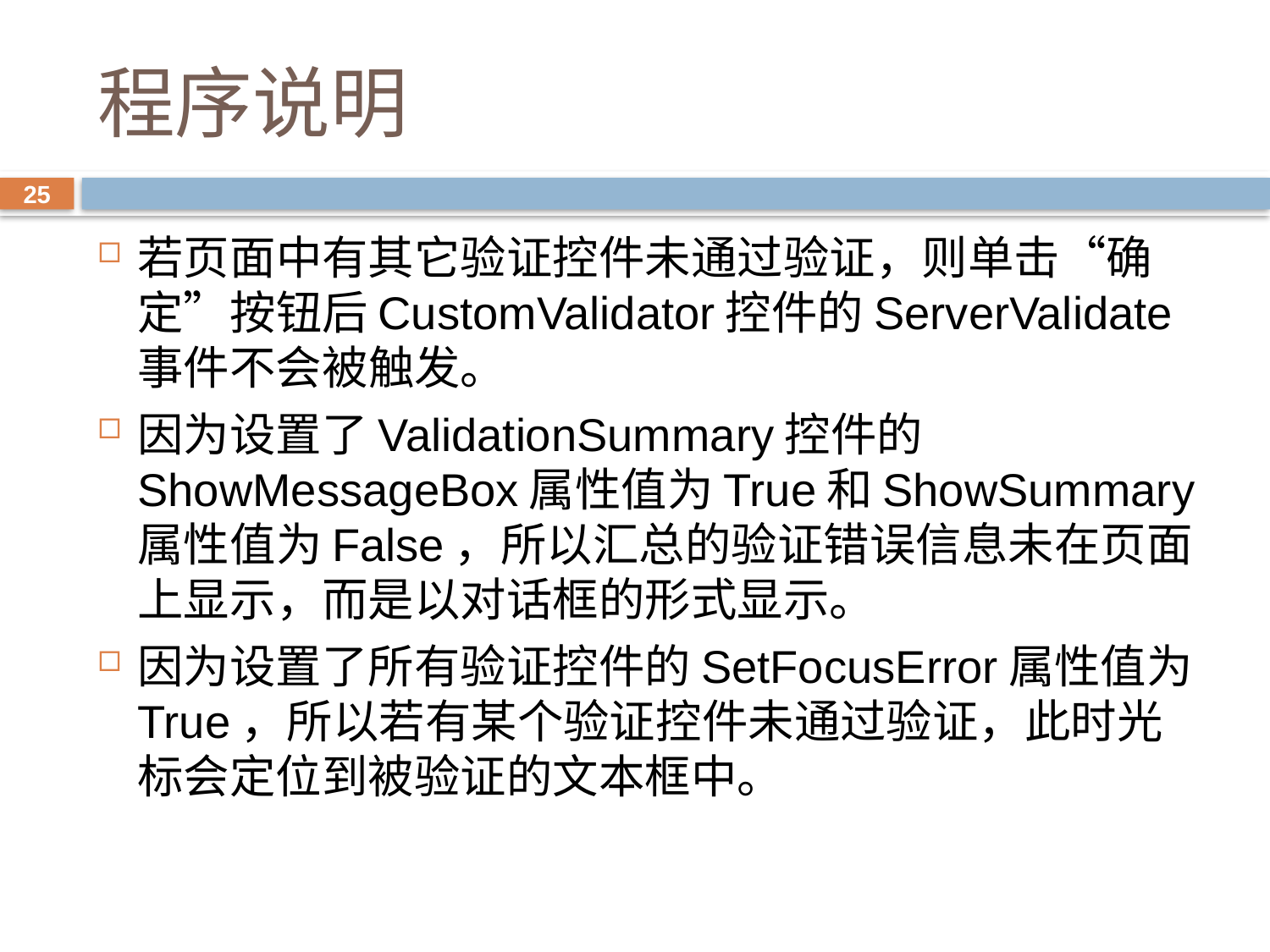

# 程序说明
25
若页面中有其它验证控件未通过验证，则单击“确定”按钮后CustomValidator控件的ServerValidate事件不会被触发。
因为设置了ValidationSummary控件的ShowMessageBox属性值为True和ShowSummary属性值为False，所以汇总的验证错误信息未在页面上显示，而是以对话框的形式显示。
因为设置了所有验证控件的SetFocusError属性值为True，所以若有某个验证控件未通过验证，此时光标会定位到被验证的文本框中。